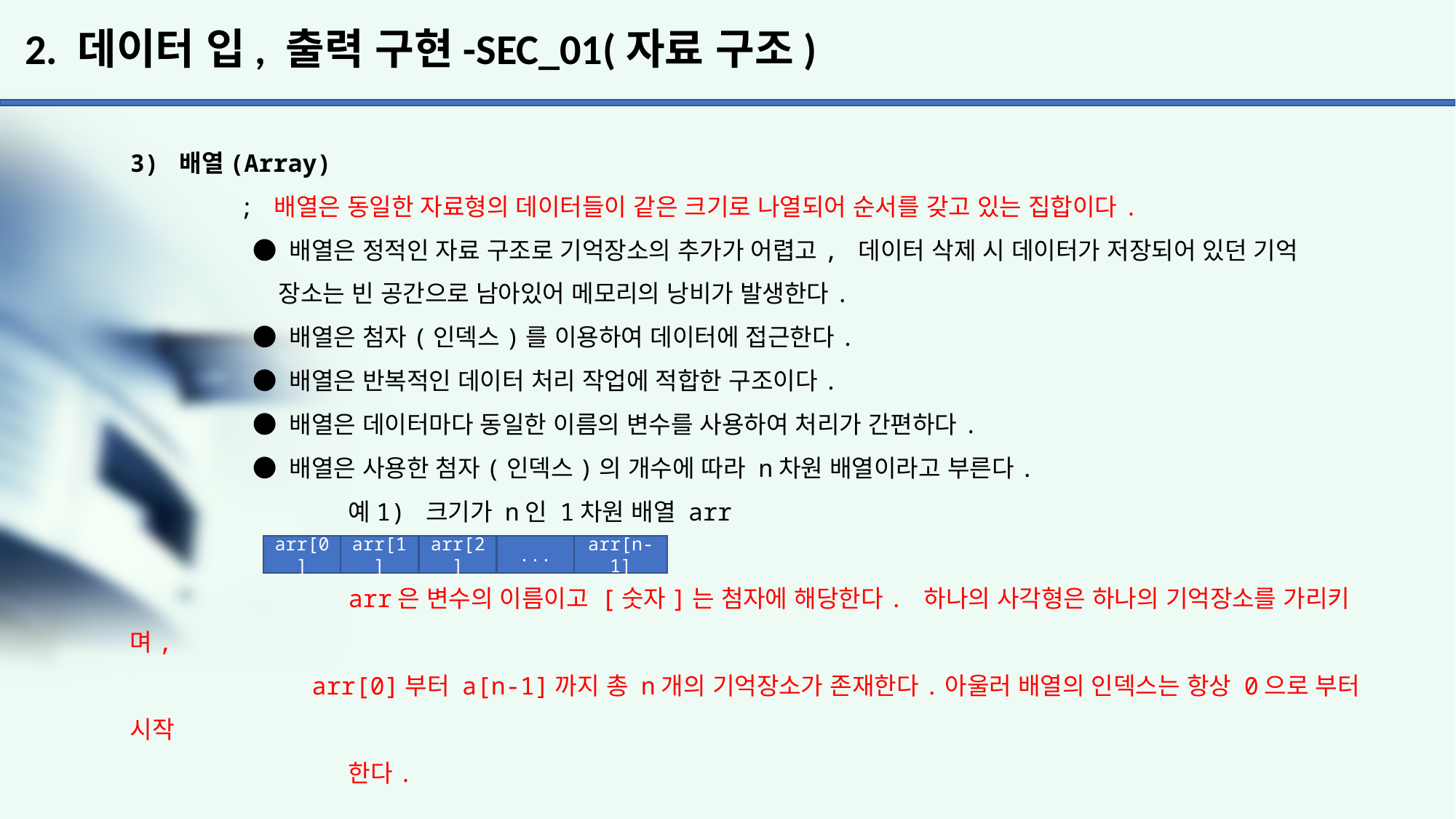

# 2. 데이터 입, 출력 구현-SEC_01(자료 구조)
3) 배열(Array)
	; 배열은 동일한 자료형의 데이터들이 같은 크기로 나열되어 순서를 갖고 있는 집합이다.
	  ● 배열은 정적인 자료 구조로 기억장소의 추가가 어렵고, 데이터 삭제 시 데이터가 저장되어 있던 기억
	     장소는 빈 공간으로 남아있어 메모리의 낭비가 발생한다.
	  ● 배열은 첨자(인덱스)를 이용하여 데이터에 접근한다.
	  ● 배열은 반복적인 데이터 처리 작업에 적합한 구조이다.
	  ● 배열은 데이터마다 동일한 이름의 변수를 사용하여 처리가 간편하다.
	  ● 배열은 사용한 첨자(인덱스)의 개수에 따라 n차원 배열이라고 부른다.
		예1) 크기가 n인 1차원 배열 arr

		arr은 변수의 이름이고 [숫자]는 첨자에 해당한다. 하나의 사각형은 하나의 기억장소를 가리키며,
	     arr[0]부터 a[n-1]까지 총 n개의 기억장소가 존재한다.아울러 배열의 인덱스는 항상 0으로 부터 시작
		한다.
arr[0]
arr[1]
arr[2]
...
arr[n-1]